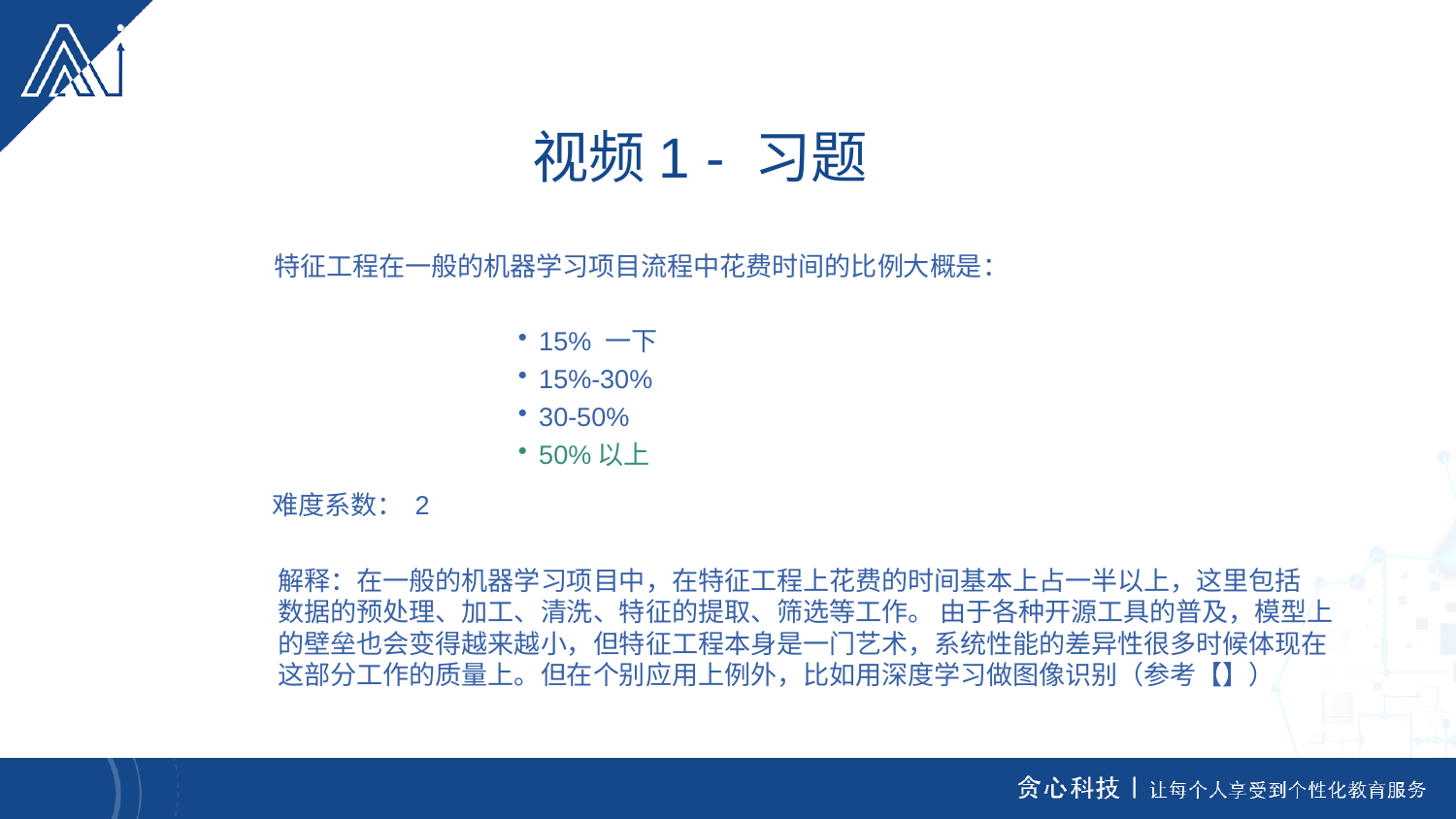

视频1 - 习题
特征工程在一般的机器学习项目流程中花费时间的比例大概是：
15% 一下
15%-30%
30-50%
50%以上
难度系数： 2
解释：在一般的机器学习项目中，在特征工程上花费的时间基本上占一半以上，这里包括
数据的预处理、加工、清洗、特征的提取、筛选等工作。 由于各种开源工具的普及，模型上
的壁垒也会变得越来越小，但特征工程本身是一门艺术，系统性能的差异性很多时候体现在
这部分工作的质量上。但在个别应用上例外，比如用深度学习做图像识别（参考【】）